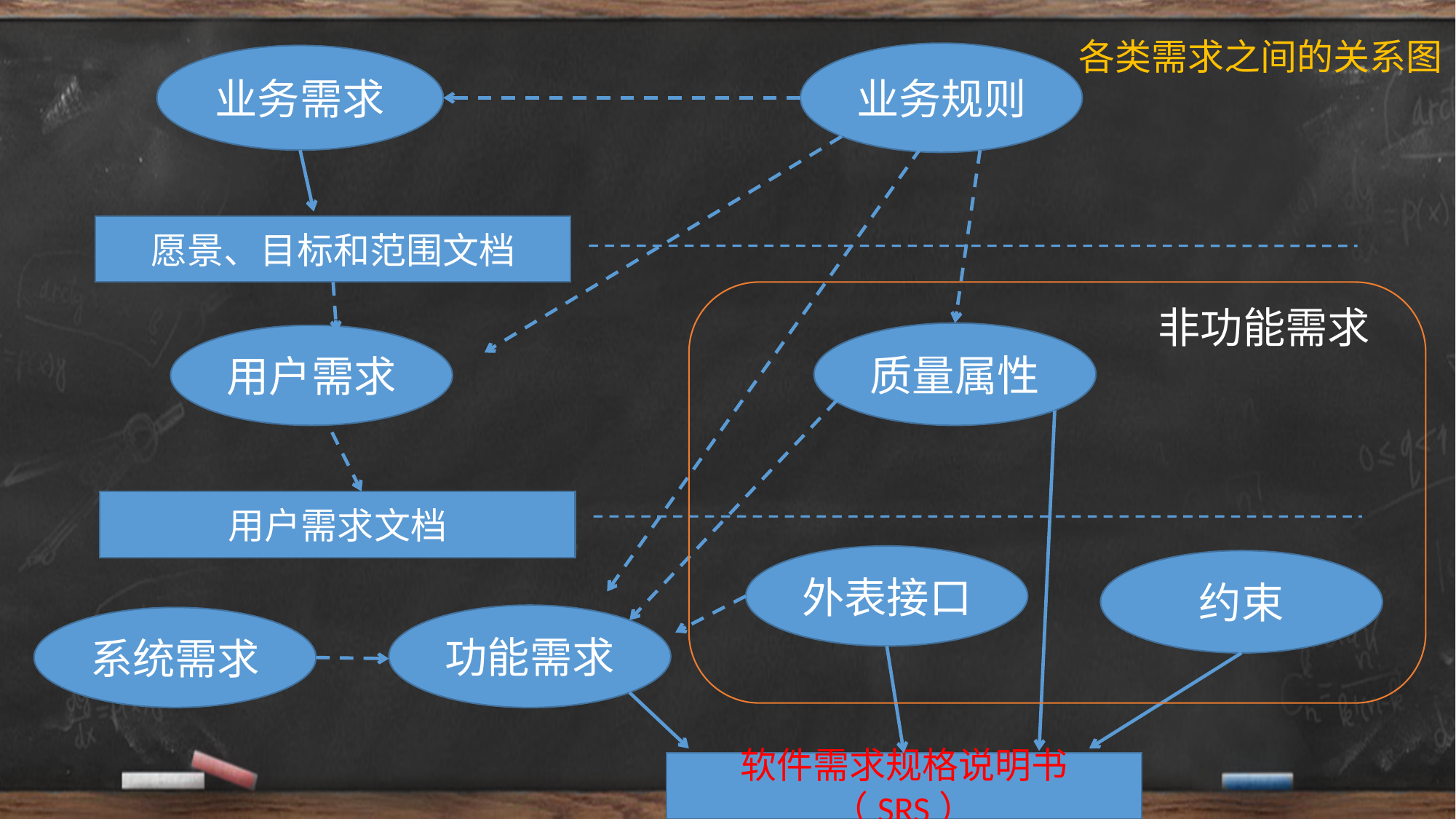

各类需求之间的关系图
业务规则
业务需求
愿景、目标和范围文档

非功能需求
质量属性
用户需求
用户需求文档
外表接口
约束
功能需求
系统需求
软件需求规格说明书（SRS）